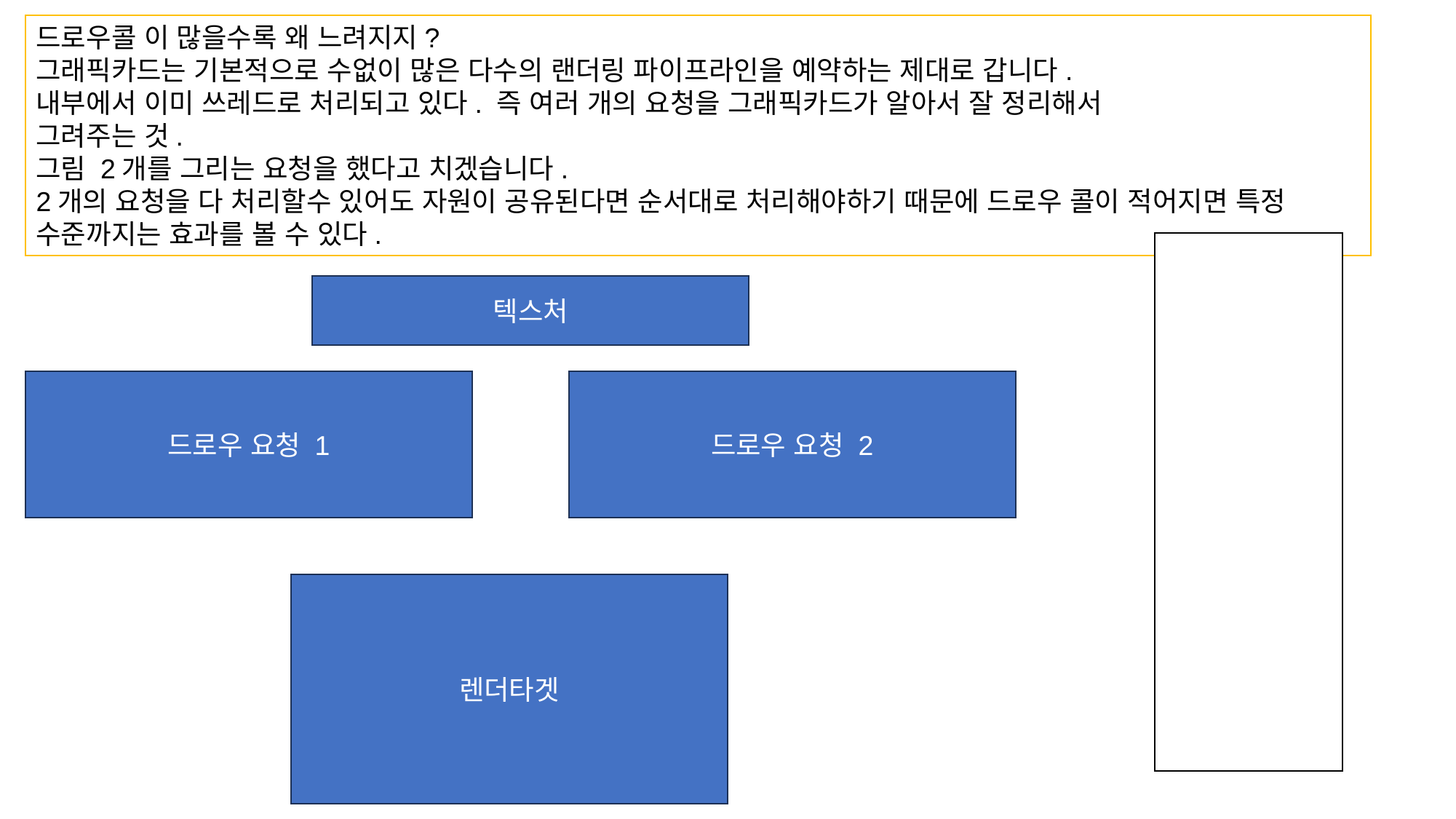

드로우콜 이 많을수록 왜 느려지지?
그래픽카드는 기본적으로 수없이 많은 다수의 랜더링 파이프라인을 예약하는 제대로 갑니다.
내부에서 이미 쓰레드로 처리되고 있다. 즉 여러 개의 요청을 그래픽카드가 알아서 잘 정리해서
그려주는 것.
그림 2개를 그리는 요청을 했다고 치겠습니다.
2개의 요청을 다 처리할수 있어도 자원이 공유된다면 순서대로 처리해야하기 때문에 드로우 콜이 적어지면 특정 수준까지는 효과를 볼 수 있다.

텍스처
드로우 요청 1
드로우 요청 2
렌더타겟